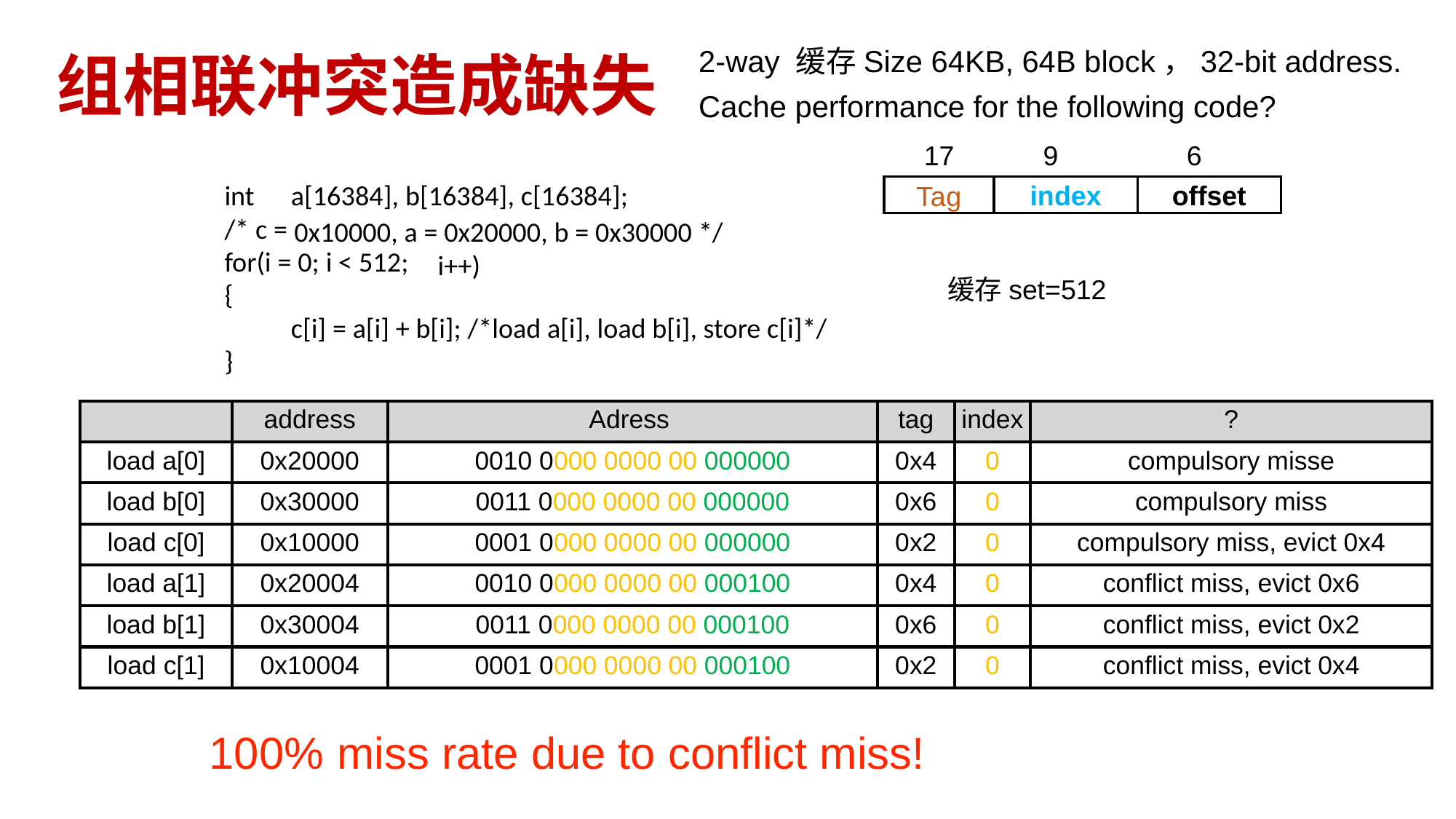

2-way 缓存Size 64KB, 64B block，32-bit address.
Cache performance for the following code?
# 组相联冲突造成缺失
17
9
6
Tag
index
offset
int
/* c =
for(i = 0; i < 512;
{
a[16384], b[16384], c[16384];
0x10000, a = 0x20000, b = 0x30000 */
i++)
缓存set=512
c[i] = a[i] + b[i]; /*load a[i], load b[i], store c[i]*/
}
|  | address | Adress | tag | index | ? |
| --- | --- | --- | --- | --- | --- |
| load a[0] | 0x20000 | 0010 0000 0000 00 000000 | 0x4 | 0 | compulsory misse |
| load b[0] | 0x30000 | 0011 0000 0000 00 000000 | 0x6 | 0 | compulsory miss |
| load c[0] | 0x10000 | 0001 0000 0000 00 000000 | 0x2 | 0 | compulsory miss, evict 0x4 |
| load a[1] | 0x20004 | 0010 0000 0000 00 000100 | 0x4 | 0 | conflict miss, evict 0x6 |
| load b[1] | 0x30004 | 0011 0000 0000 00 000100 | 0x6 | 0 | conflict miss, evict 0x2 |
| load c[1] | 0x10004 | 0001 0000 0000 00 000100 | 0x2 | 0 | conflict miss, evict 0x4 |
100%	miss rate	due	to	conflict miss!